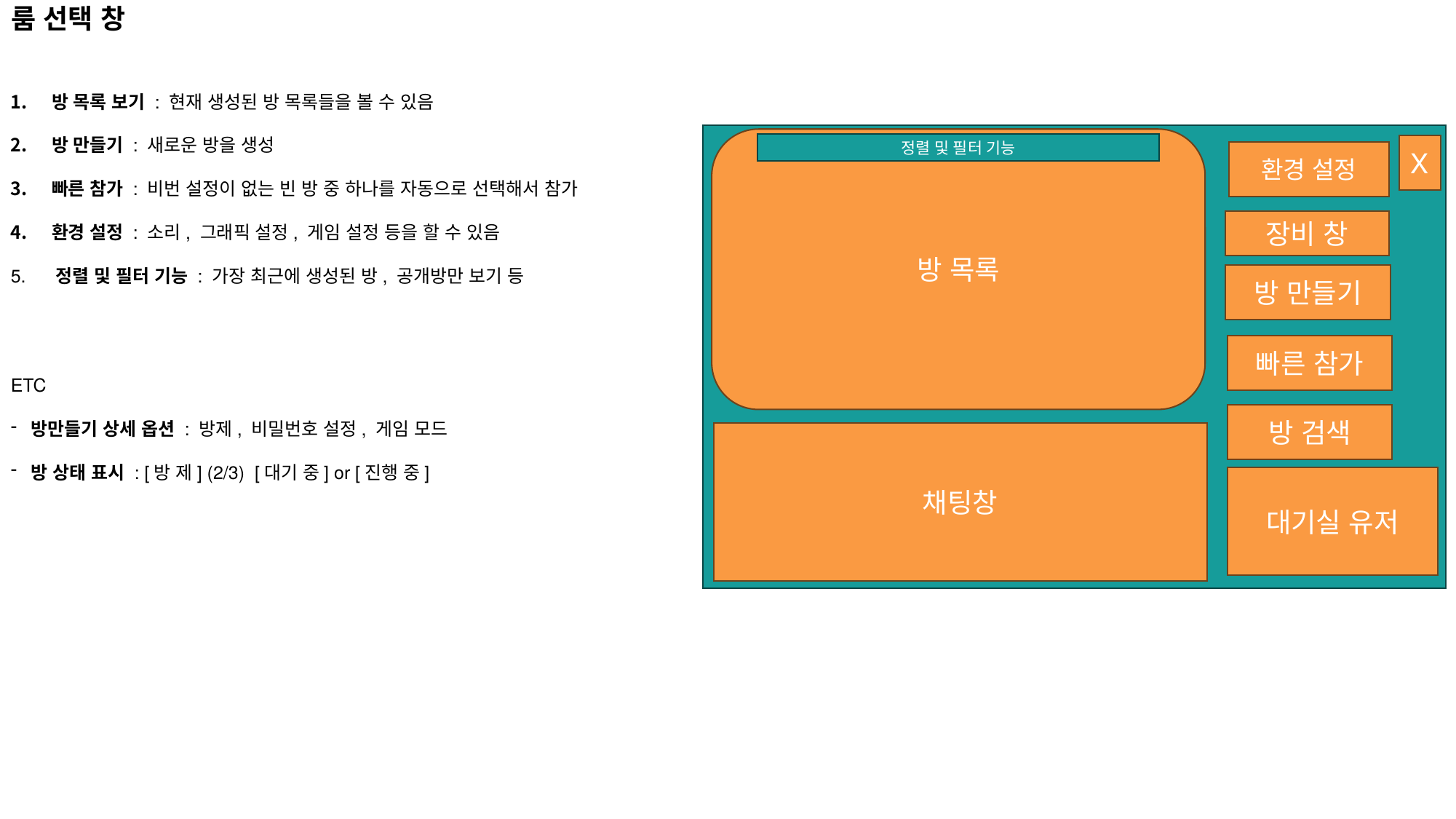

# 룸 선택 창
방 목록 보기 : 현재 생성된 방 목록들을 볼 수 있음

방 만들기 : 새로운 방을 생성

빠른 참가 : 비번 설정이 없는 빈 방 중 하나를 자동으로 선택해서 참가

환경 설정 : 소리, 그래픽 설정, 게임 설정 등을 할 수 있음

5.     정렬 및 필터 기능 : 가장 최근에 생성된 방, 공개방만 보기 등

ETC

방만들기 상세 옵션 : 방제, 비밀번호 설정, 게임 모드

방 상태 표시 : [방 제] (2/3)  [대기 중] or [진행 중]

방 목록
정렬 및 필터 기능
X
환경 설정
장비 창
방 만들기
빠른 참가
방 검색
채팅창
대기실 유저